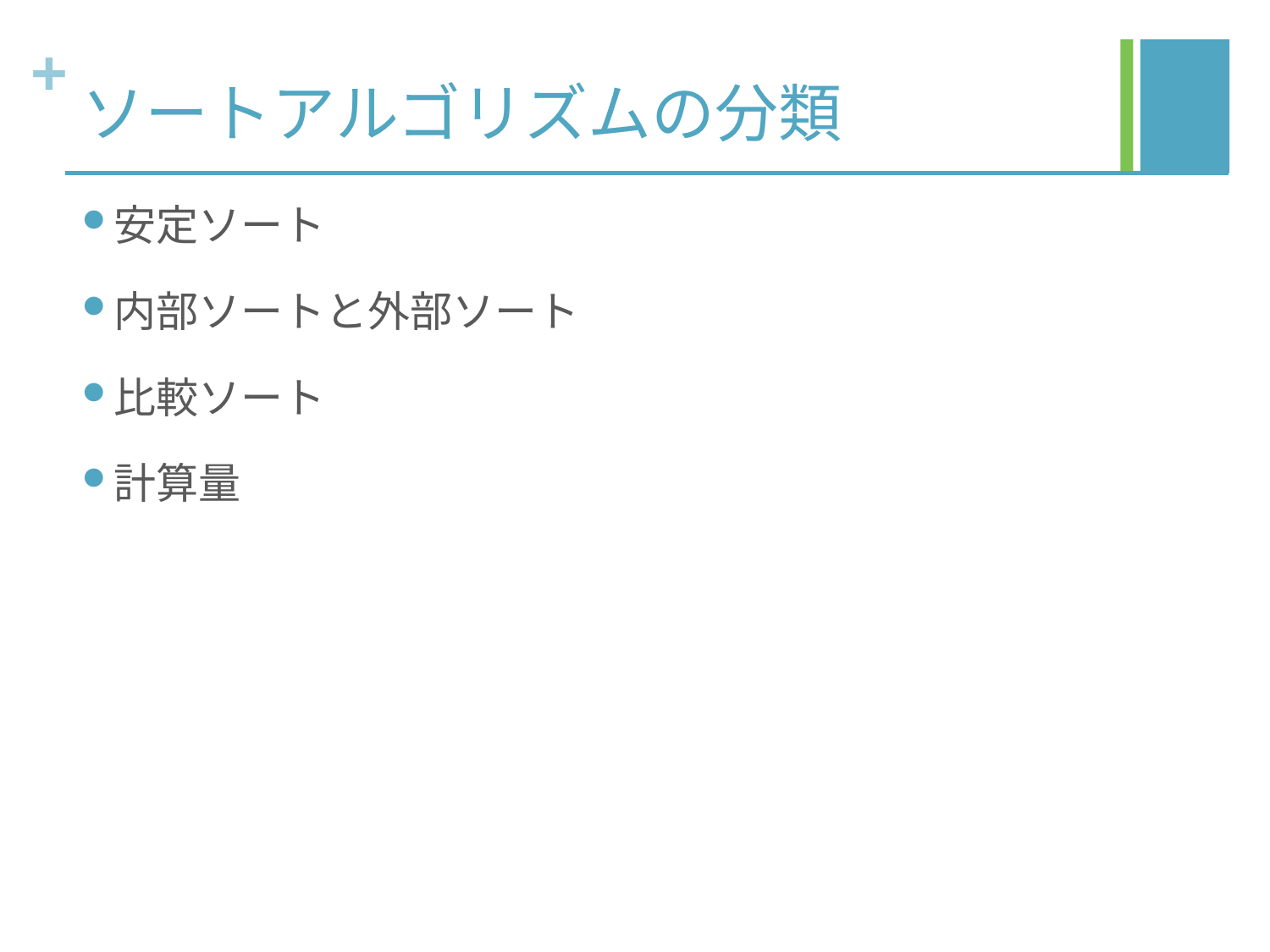

# ソートアルゴリズムの分類
安定ソート
内部ソートと外部ソート
比較ソート
計算量